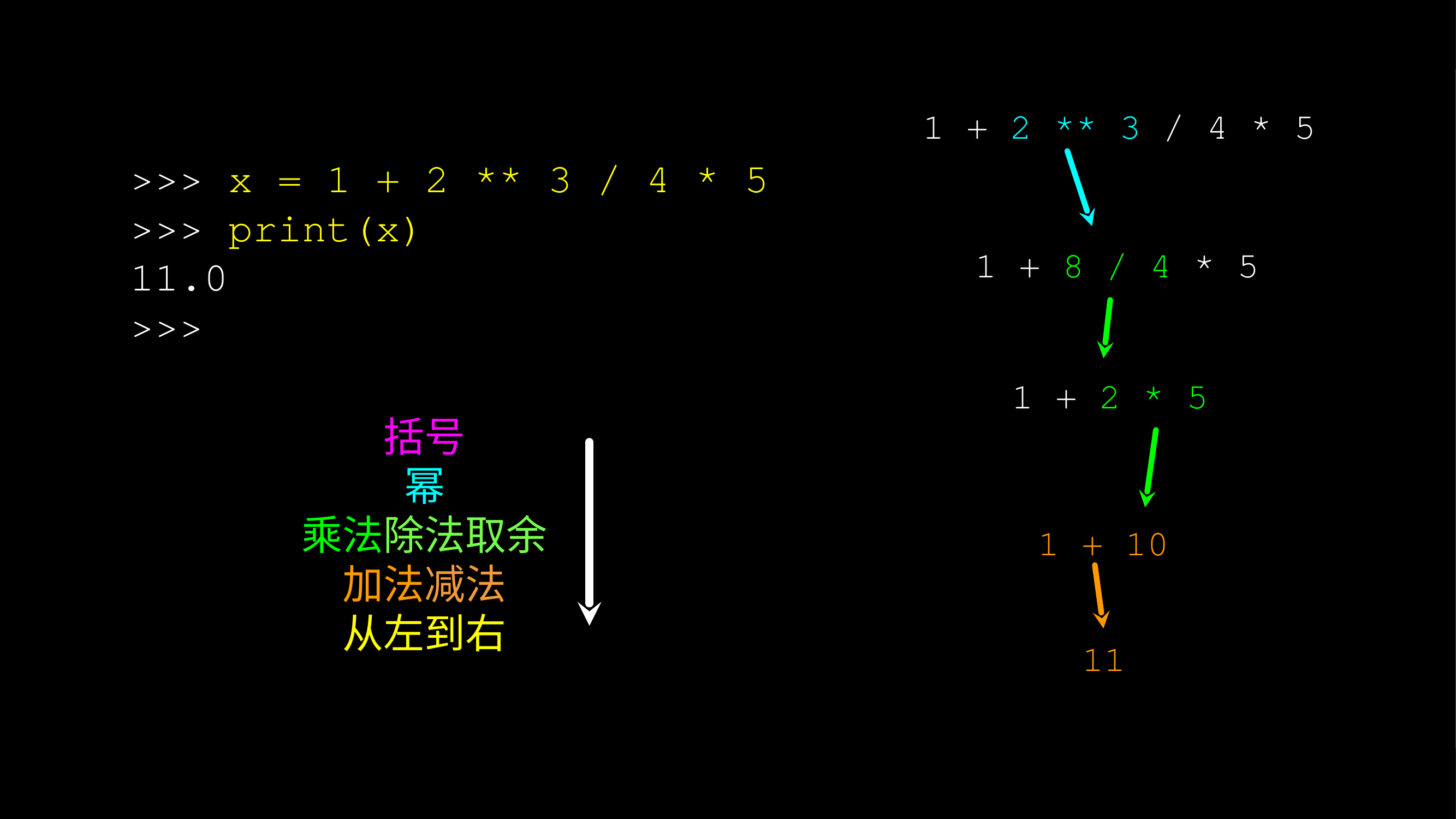

1 + 2 ** 3 / 4 * 5

>>> x = 1 + 2 ** 3 / 4 * 5
>>> print(x)
11.0
>>>
1 + 8 / 4 * 5

1 + 2 * 5
括号
幂
乘法除法取余
加法减法
从左到右

1 + 10

11